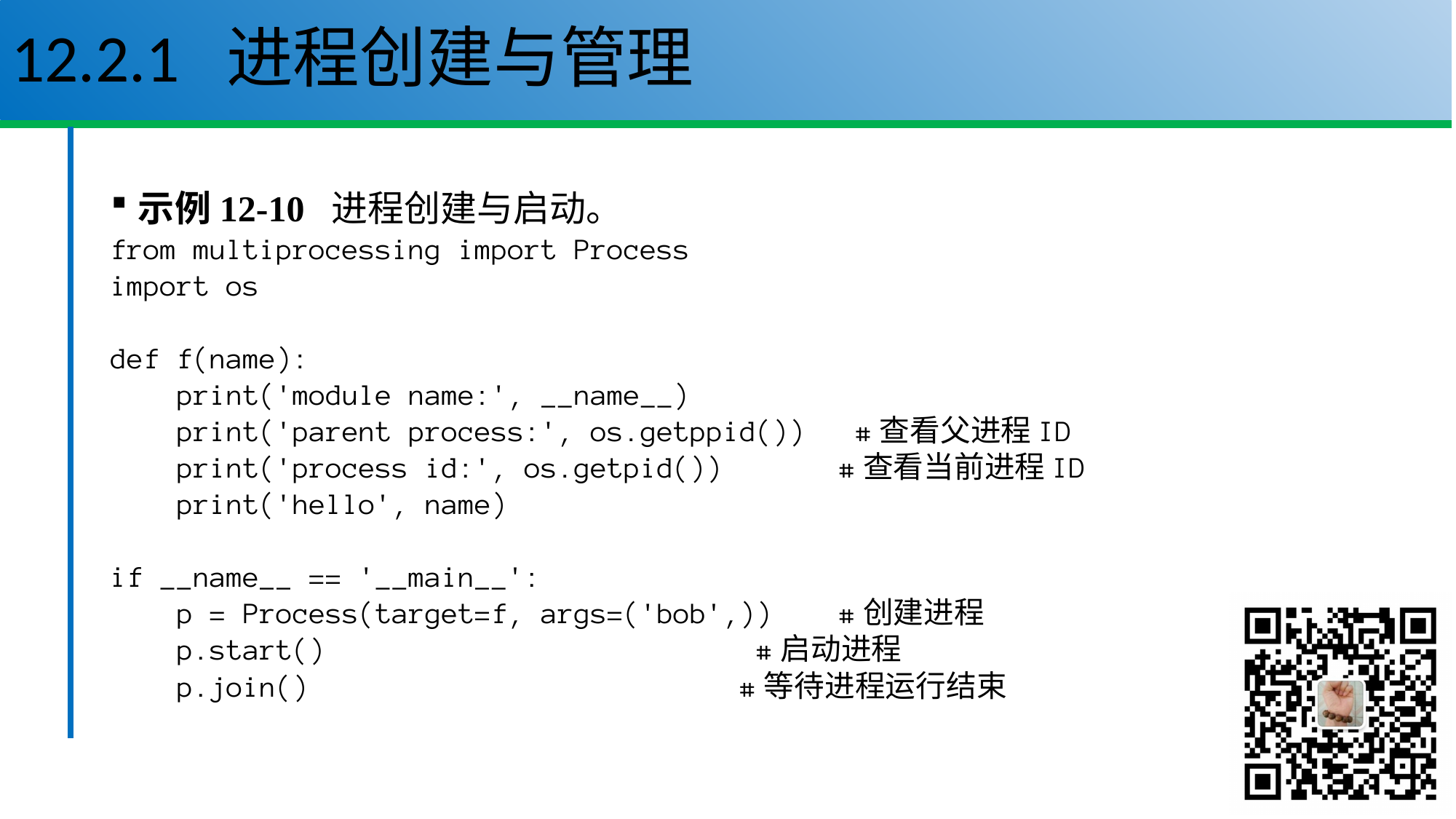

# 12.2.1  进程创建与管理
示例12-10  进程创建与启动。
from multiprocessing import Process
import os

def f(name):
    print('module name:', __name__)
    print('parent process:', os.getppid())   #查看父进程ID
    print('process id:', os.getpid())       #查看当前进程ID
    print('hello', name)

if __name__ == '__main__':
    p = Process(target=f, args=('bob',))    #创建进程
    p.start()                          #启动进程
    p.join()                          #等待进程运行结束